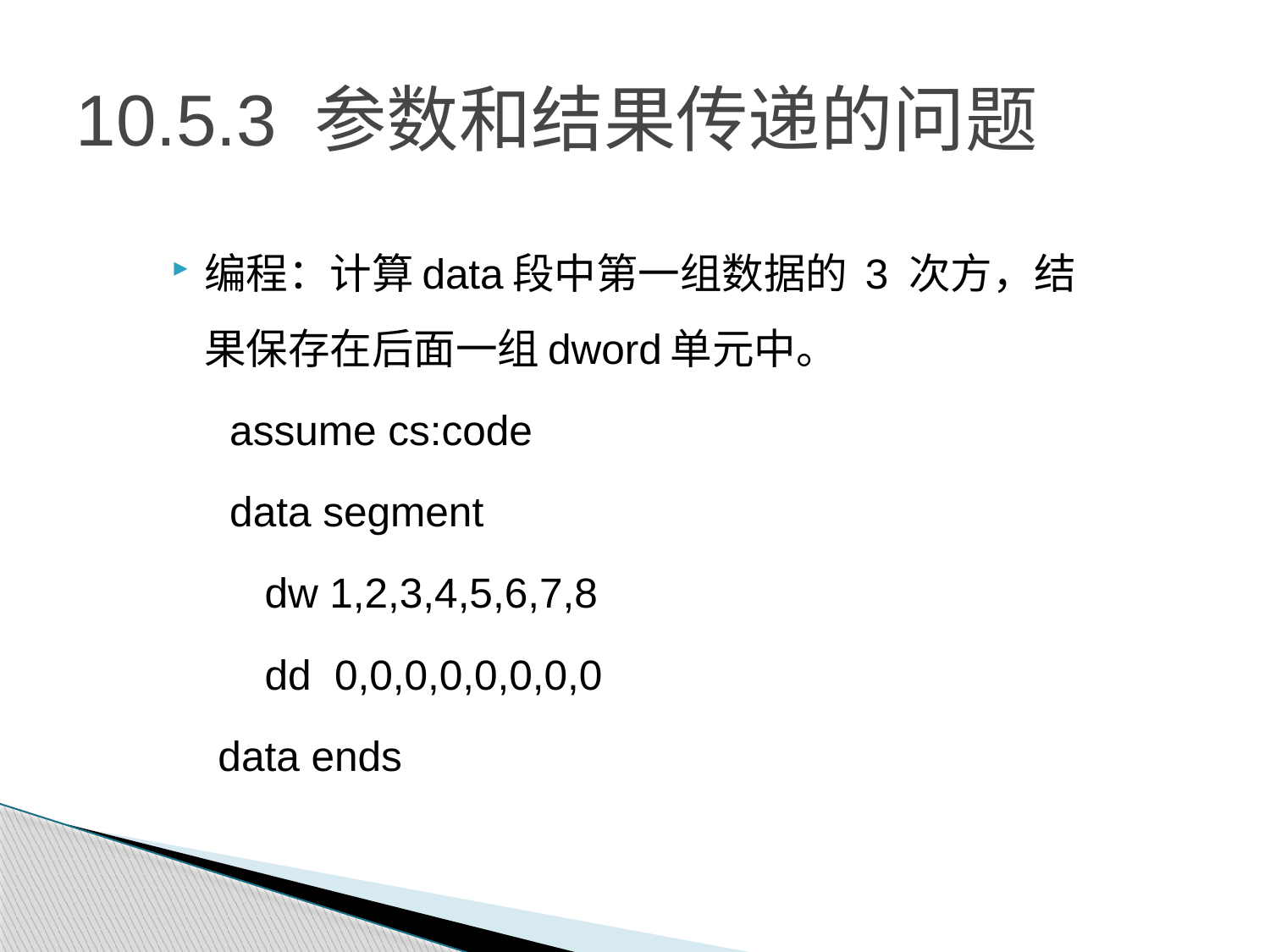

# 10.5.3 参数和结果传递的问题
编程：计算data段中第一组数据的 3 次方，结果保存在后面一组dword单元中。
     assume cs:code
     data segment
        dw 1,2,3,4,5,6,7,8
        dd  0,0,0,0,0,0,0,0
    data ends